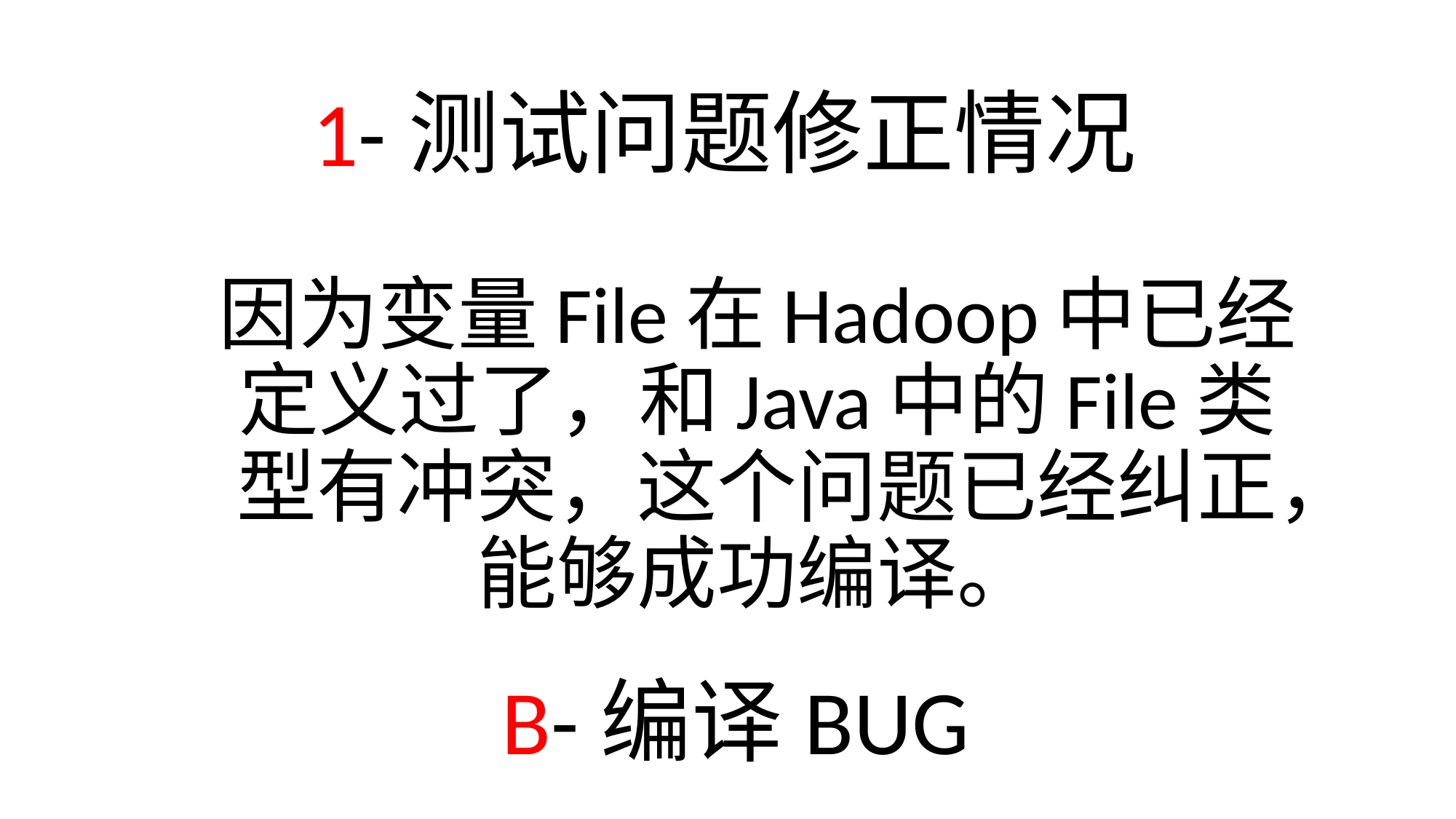

1-测试问题修正情况
因为变量File在Hadoop中已经定义过了，和Java中的File类型有冲突，这个问题已经纠正，能够成功编译。
B-编译BUG